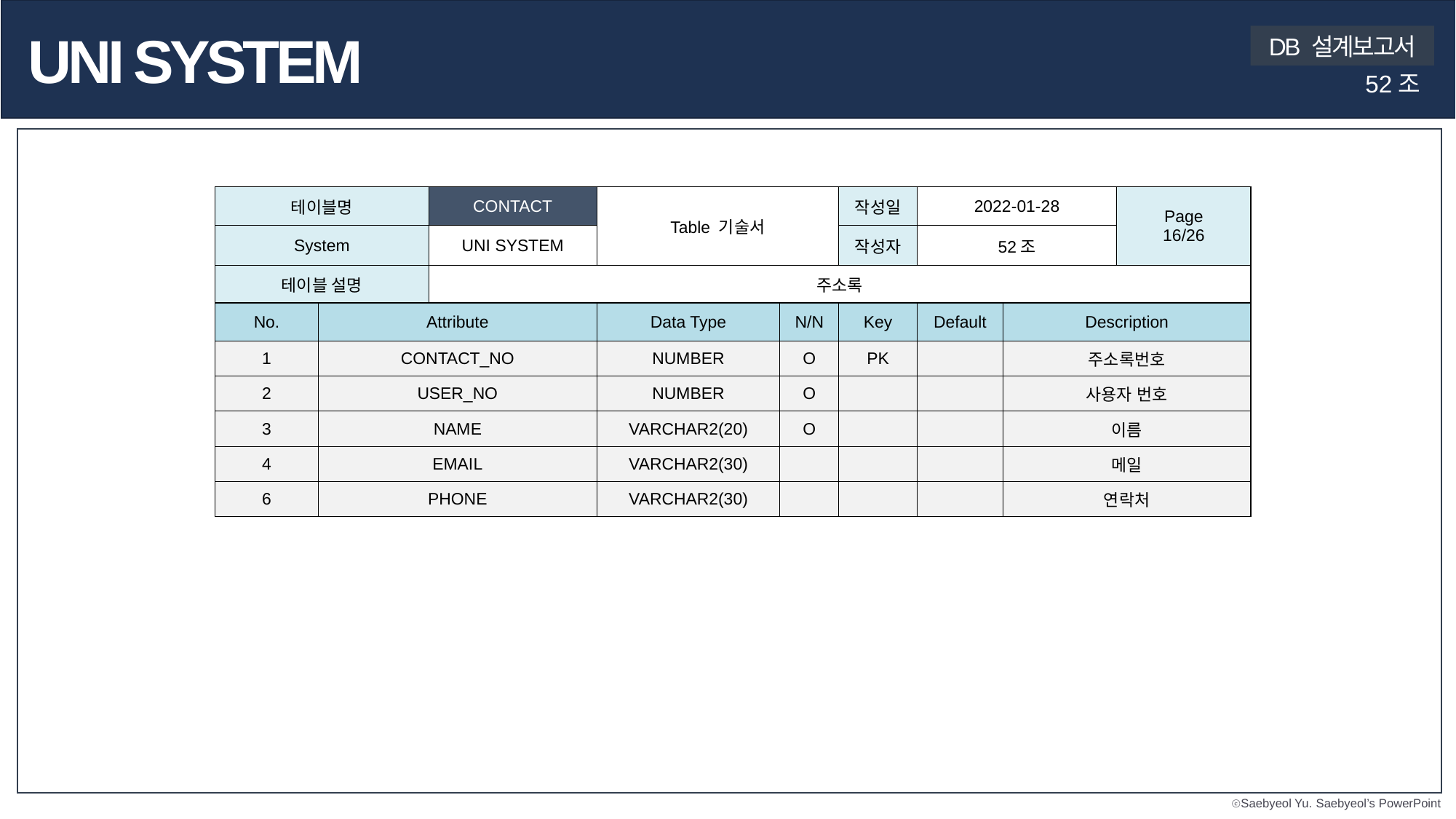

UNI SYSTEM
DB 설계보고서
52조

| 테이블명 |  | CONTACT | Table 기술서 |  | 작성일 | 2022-01-28 |  | Page 16/26 |
| --- | --- | --- | --- | --- | --- | --- | --- | --- |
| System |  | UNI SYSTEM |  |  | 작성자 | 52조 |  |  |
| 테이블 설명 |  | 주소록 |  |  |  |  |  |  |
| No. | Attribute |  | Data Type | N/N | Key | Default | Description |  |
| 1 | CONTACT\_NO |  | NUMBER | O | PK |  | 주소록번호 |  |
| 2 | USER\_NO |  | NUMBER | O |  |  | 사용자 번호 |  |
| 3 | NAME |  | VARCHAR2(20) | O |  |  | 이름 |  |
| 4 | EMAIL |  | VARCHAR2(30) |  |  |  | 메일 |  |
| 6 | PHONE |  | VARCHAR2(30) |  |  |  | 연락처 |  |